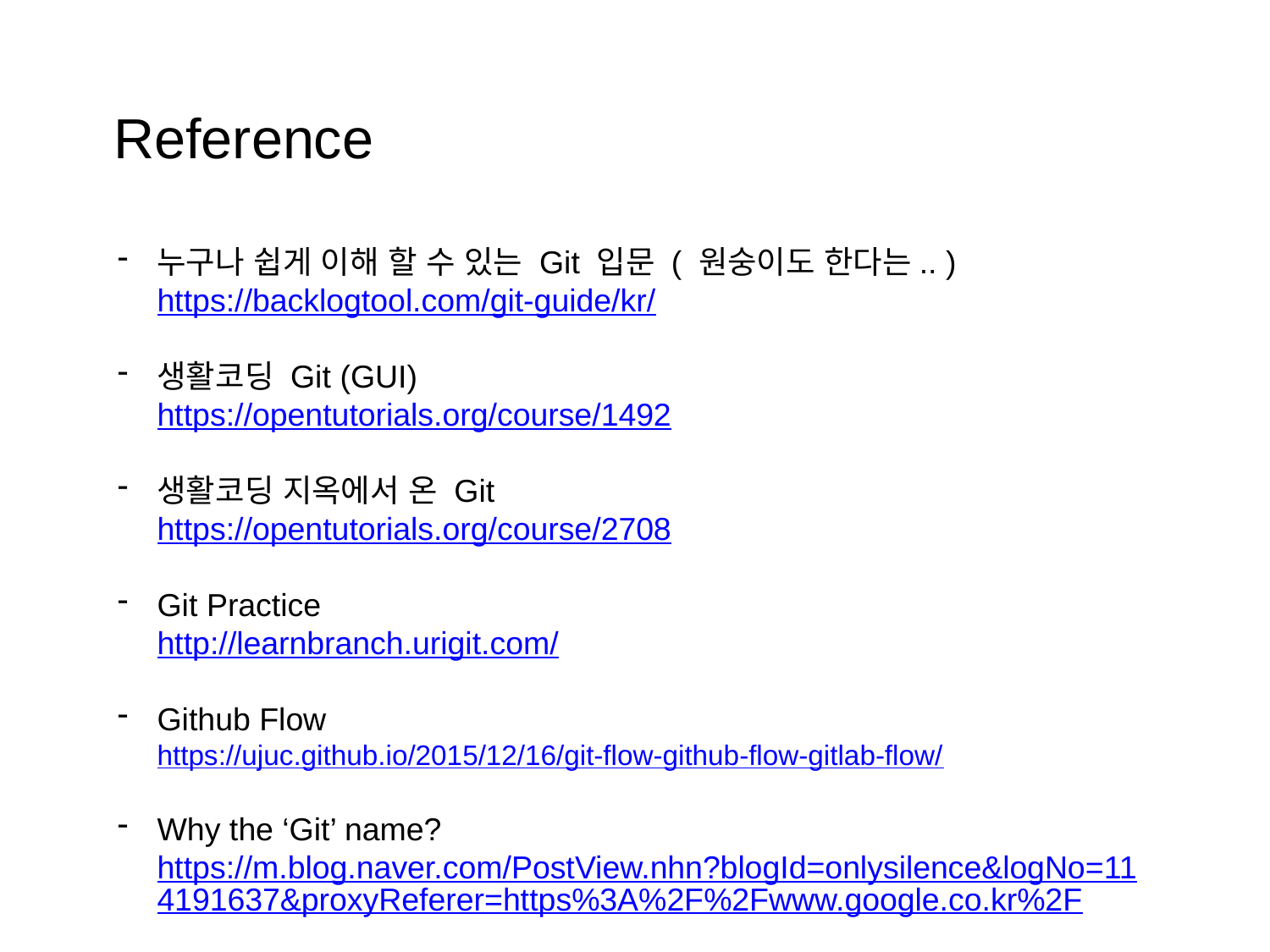

Reference
누구나 쉽게 이해 할 수 있는 Git 입문 ( 원숭이도 한다는.. )
https://backlogtool.com/git-guide/kr/

생활코딩 Git (GUI)
https://opentutorials.org/course/1492

생활코딩 지옥에서 온 Git
https://opentutorials.org/course/2708

Git Practice
http://learnbranch.urigit.com/

Github Flow
https://ujuc.github.io/2015/12/16/git-flow-github-flow-gitlab-flow/

Why the ‘Git’ name?
https://m.blog.naver.com/PostView.nhn?blogId=onlysilence&logNo=114191637&proxyReferer=https%3A%2F%2Fwww.google.co.kr%2F